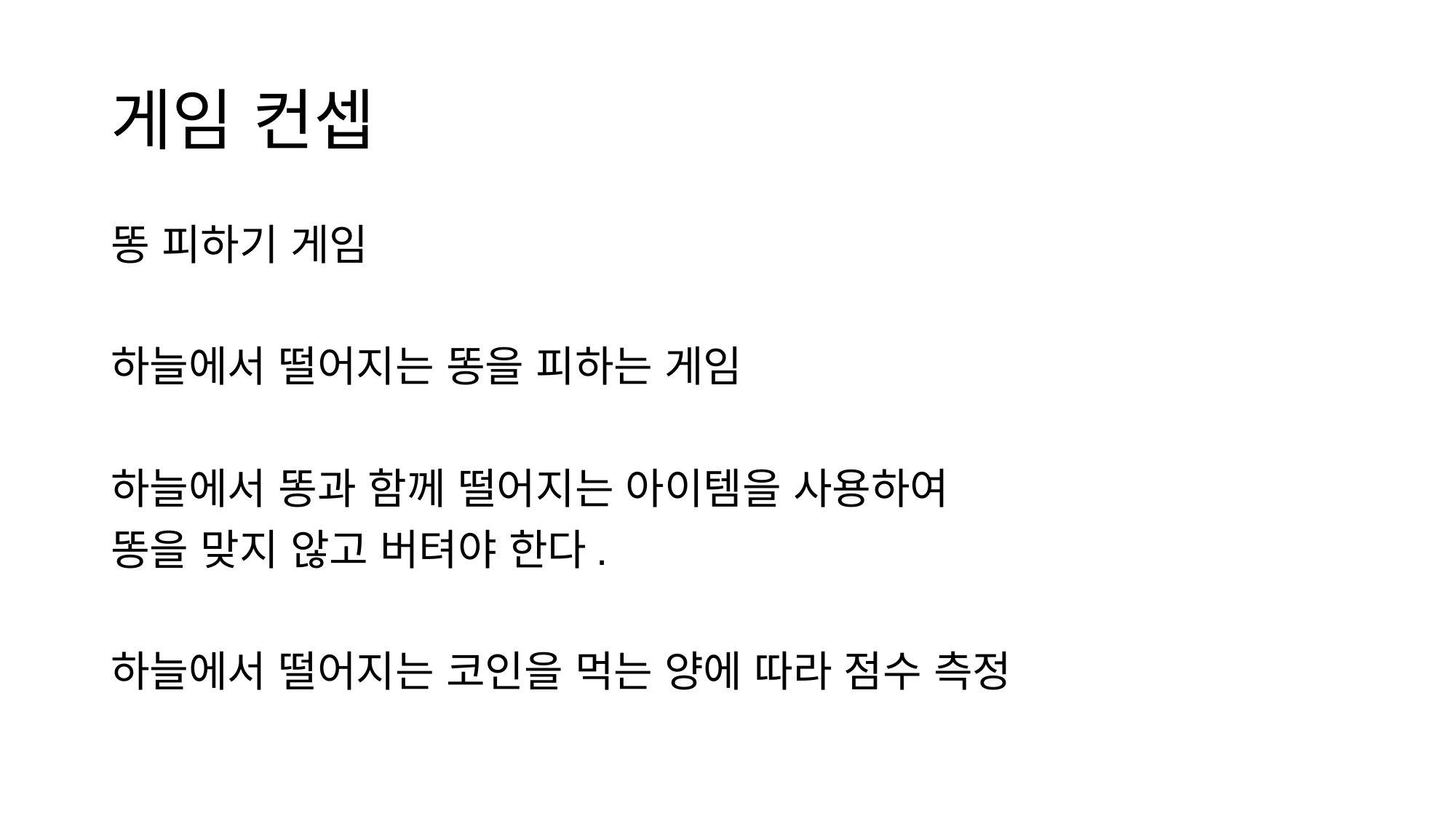

# 게임 컨셉
똥 피하기 게임

하늘에서 떨어지는 똥을 피하는 게임

하늘에서 똥과 함께 떨어지는 아이템을 사용하여
똥을 맞지 않고 버텨야 한다.

하늘에서 떨어지는 코인을 먹는 양에 따라 점수 측정